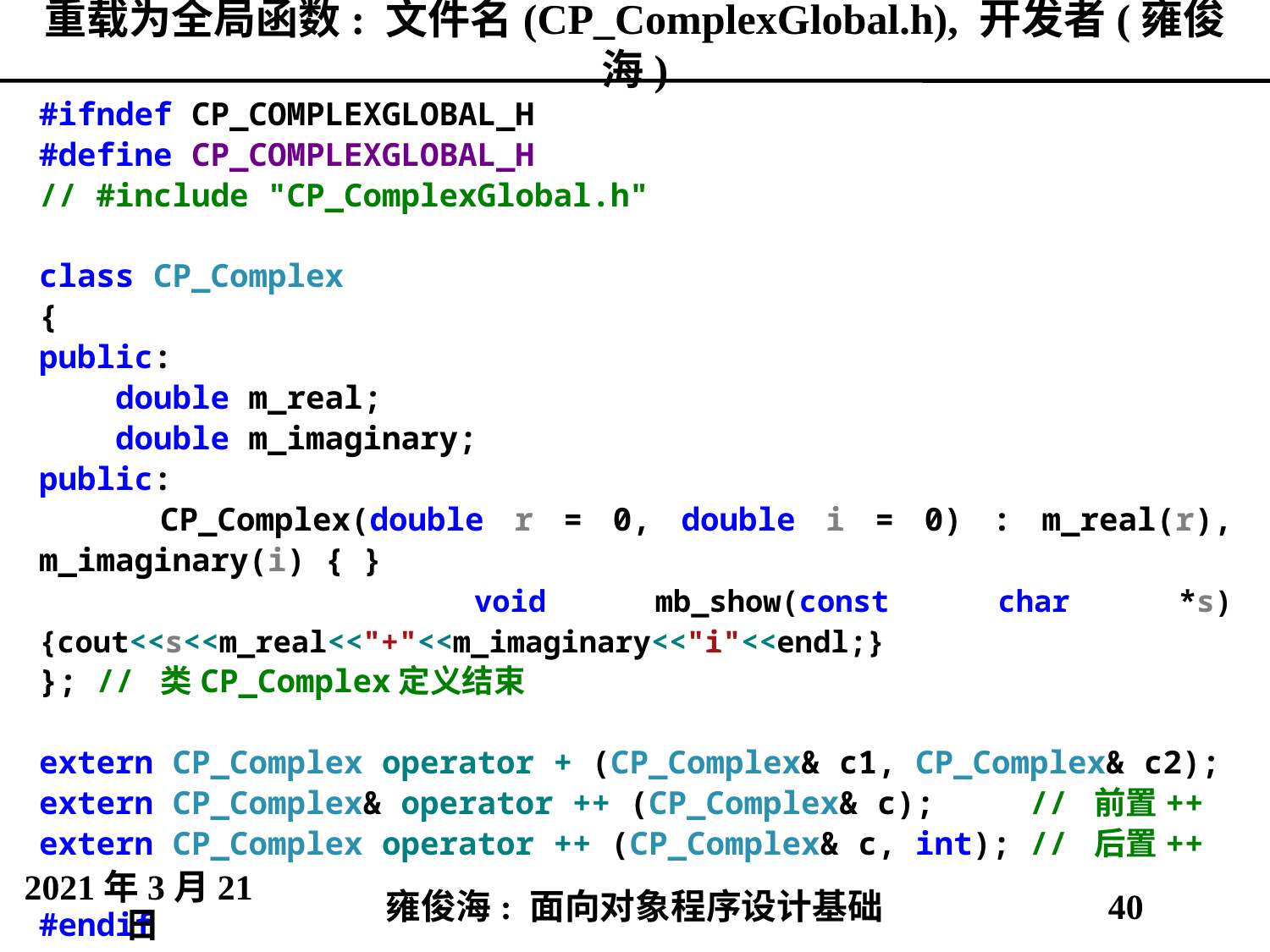

# 重载为全局函数: 文件名(CP_ComplexGlobal.h), 开发者(雍俊海)

#ifndef CP_COMPLEXGLOBAL_H
#define CP_COMPLEXGLOBAL_H
// #include "CP_ComplexGlobal.h"

class CP_Complex
{
public:
    double m_real;
    double m_imaginary;
public:
    CP_Complex(double r = 0, double i = 0) : m_real(r), m_imaginary(i) { }
    void mb_show(const char *s) {cout<<s<<m_real<<"+"<<m_imaginary<<"i"<<endl;}
}; // 类CP_Complex定义结束

extern CP_Complex operator + (CP_Complex& c1, CP_Complex& c2);
extern CP_Complex& operator ++ (CP_Complex& c);     // 前置++
extern CP_Complex operator ++ (CP_Complex& c, int); // 后置++

#endif
2021年3月21日
雍俊海: 面向对象程序设计基础
40